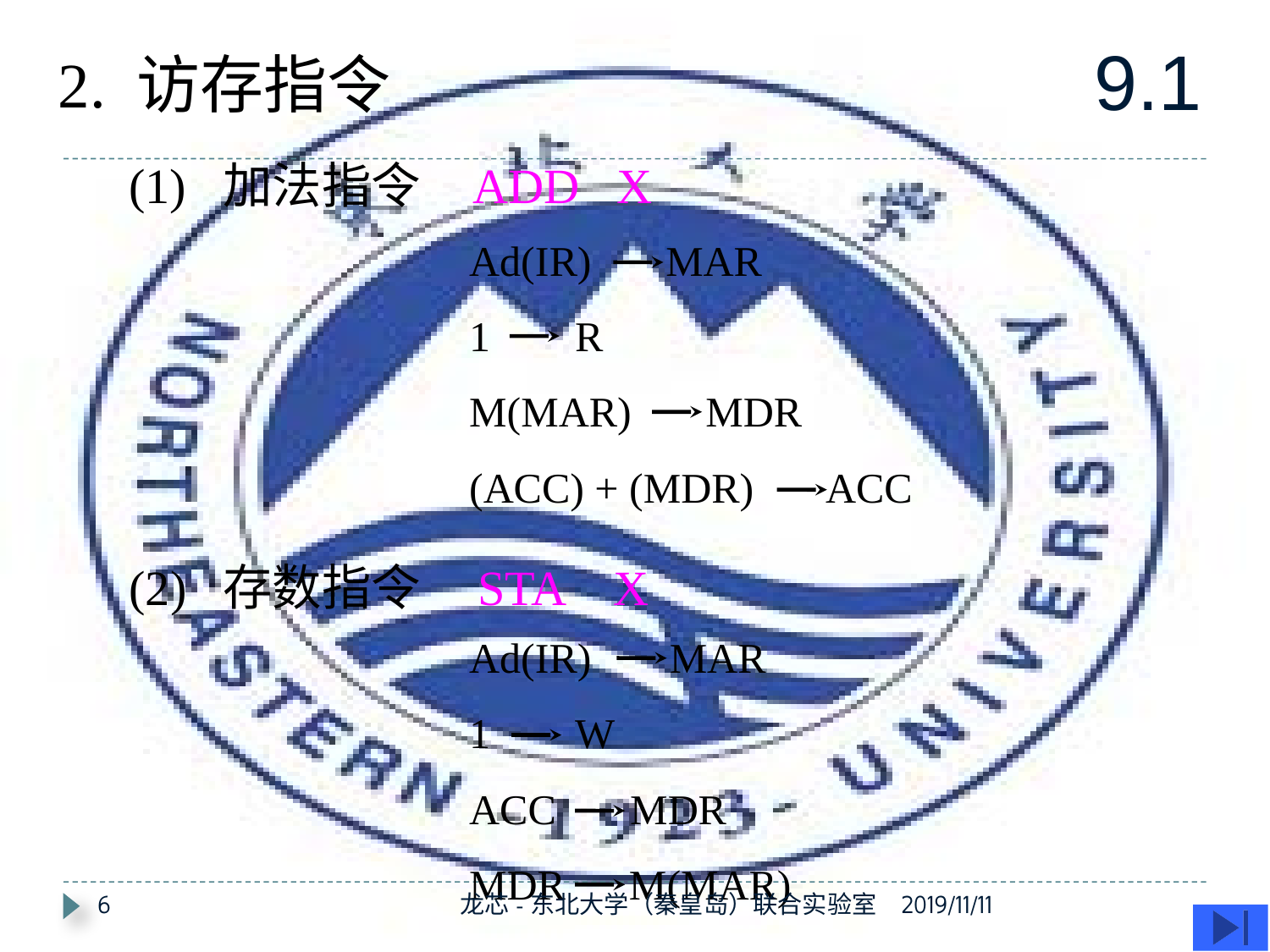

9.1
2. 访存指令
(1)  加法指令
ADD   X
Ad(IR)       MAR

1        R

M(MAR)       MDR

(ACC) + (MDR)       ACC

(2)  存数指令
STA    X
Ad(IR)        MAR

1        W

ACC       MDR

MDR      M(MAR)

6
龙芯-东北大学（秦皇岛）联合实验室
2019/11/11